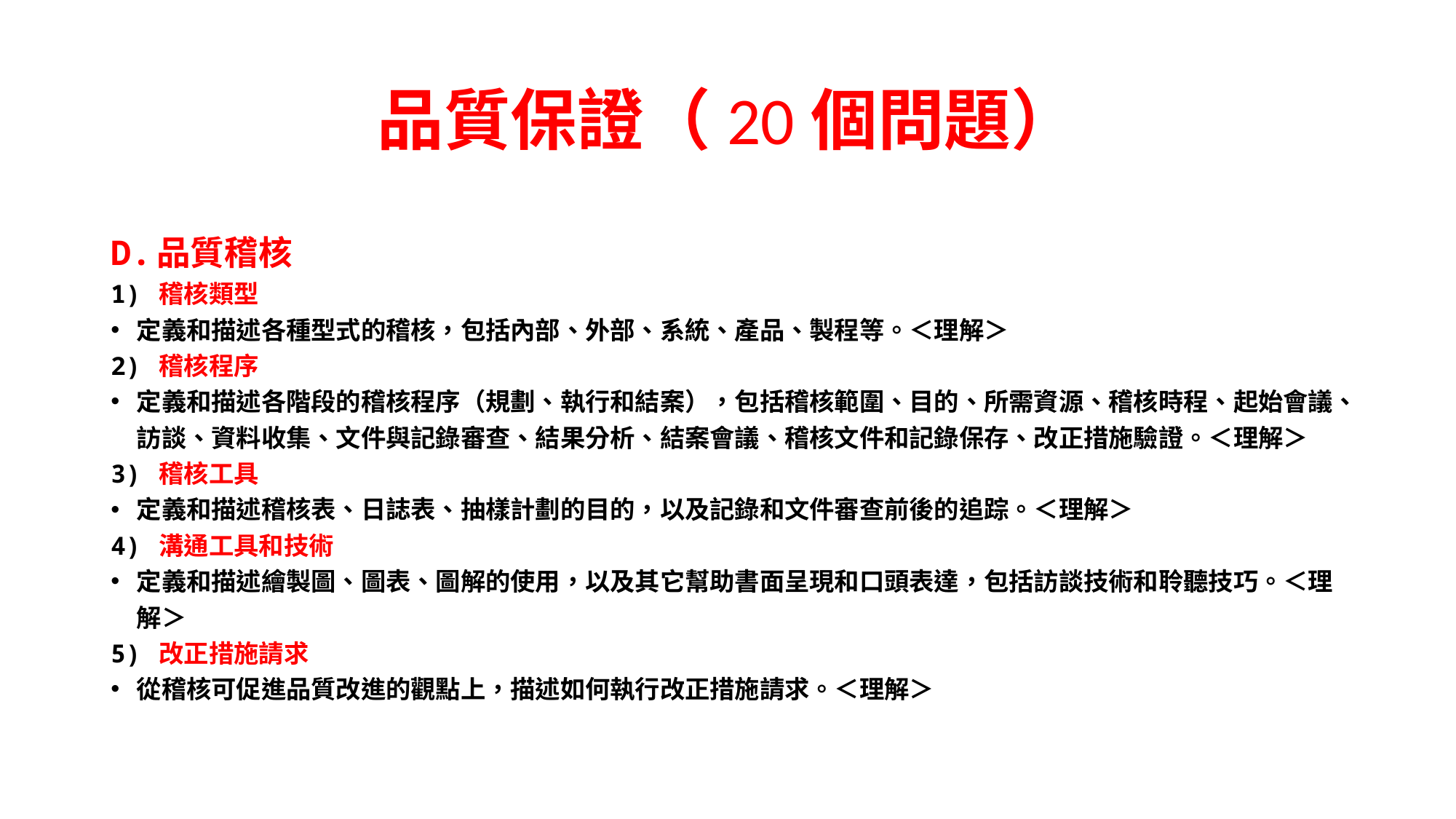

# 品質保證（20個問題）
D.品質稽核
1) 稽核類型
定義和描述各種型式的稽核，包括內部、外部、系統、產品、製程等。＜理解＞
2) 稽核程序
定義和描述各階段的稽核程序（規劃、執行和結案），包括稽核範圍、目的、所需資源、稽核時程、起始會議、訪談、資料收集、文件與記錄審查、結果分析、結案會議、稽核文件和記錄保存、改正措施驗證。＜理解＞
3) 稽核工具
定義和描述稽核表、日誌表、抽樣計劃的目的，以及記錄和文件審查前後的追踪。＜理解＞
4) 溝通工具和技術
定義和描述繪製圖、圖表、圖解的使用，以及其它幫助書面呈現和口頭表達，包括訪談技術和聆聽技巧。＜理解＞
5) 改正措施請求
從稽核可促進品質改進的觀點上，描述如何執行改正措施請求。＜理解＞